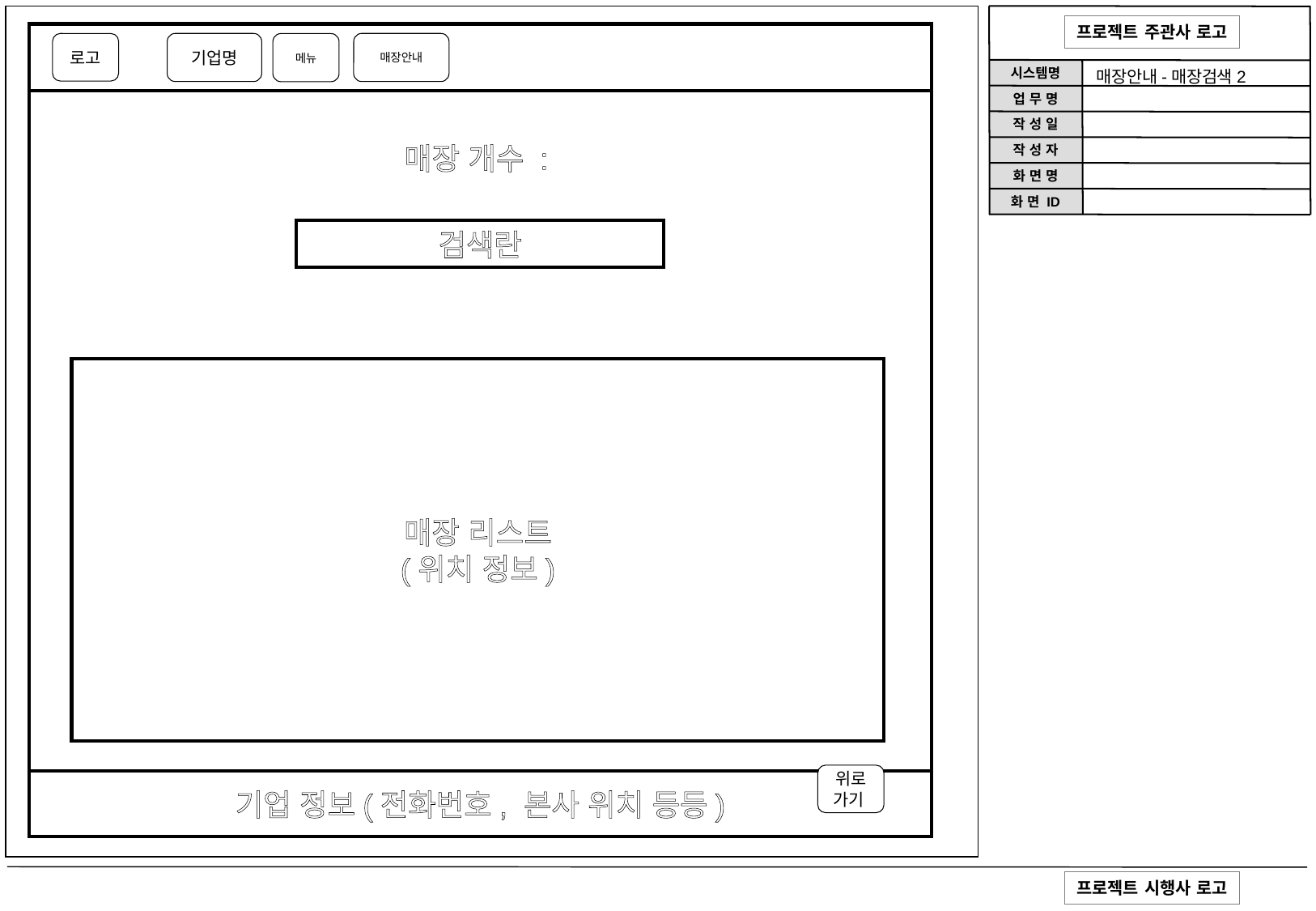

로고
기업명
매장안내
메뉴
매장안내-매장검색2
매장 개수 :

검색란
매장 리스트
(위치 정보)
위로가기
기업 정보(전화번호, 본사 위치 등등)